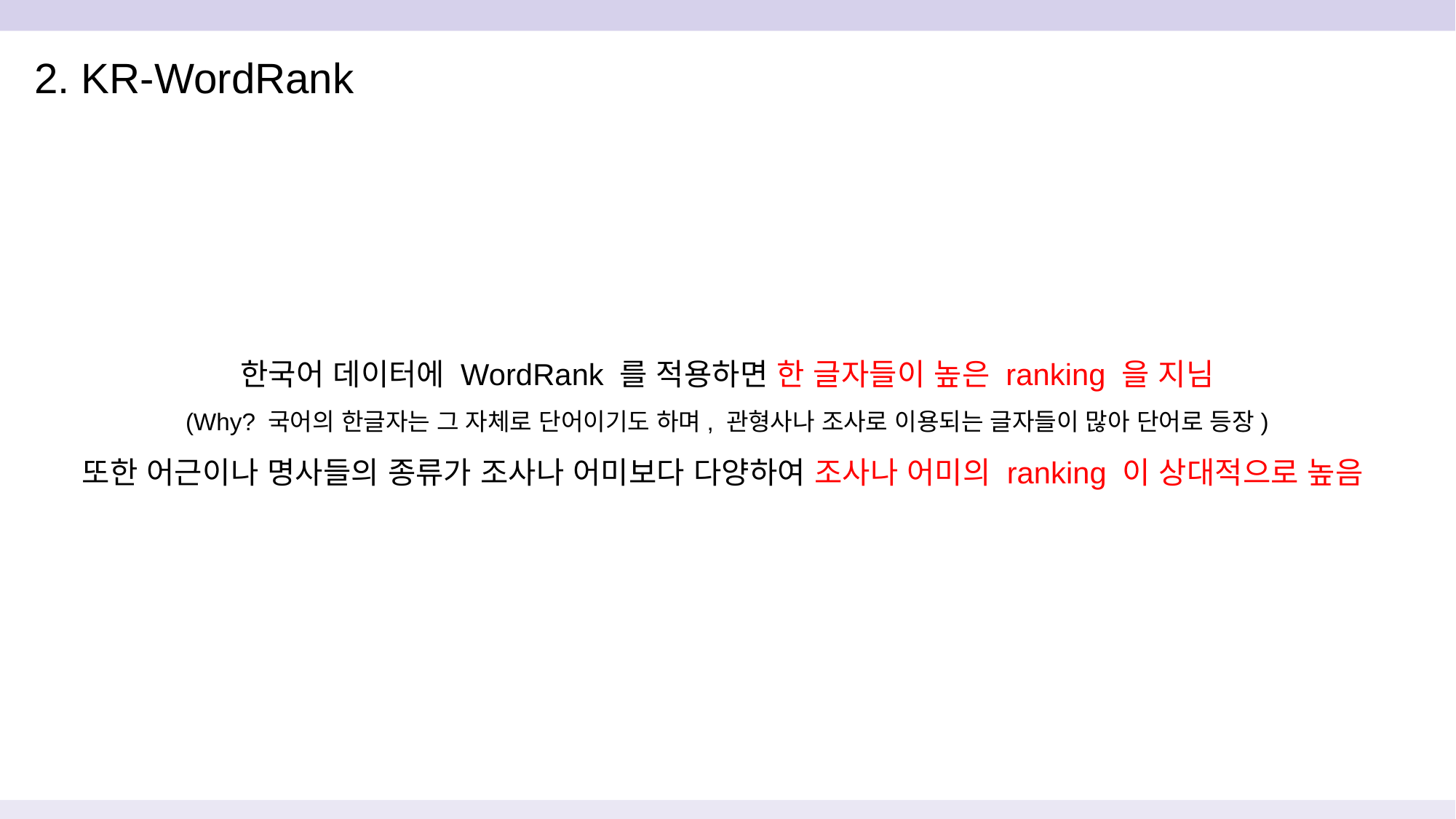

2. KR-WordRank

한국어 데이터에 WordRank 를 적용하면 한 글자들이 높은 ranking 을 지님
(Why? 국어의 한글자는 그 자체로 단어이기도 하며, 관형사나 조사로 이용되는 글자들이 많아 단어로 등장)
또한 어근이나 명사들의 종류가 조사나 어미보다 다양하여 조사나 어미의 ranking 이 상대적으로 높음